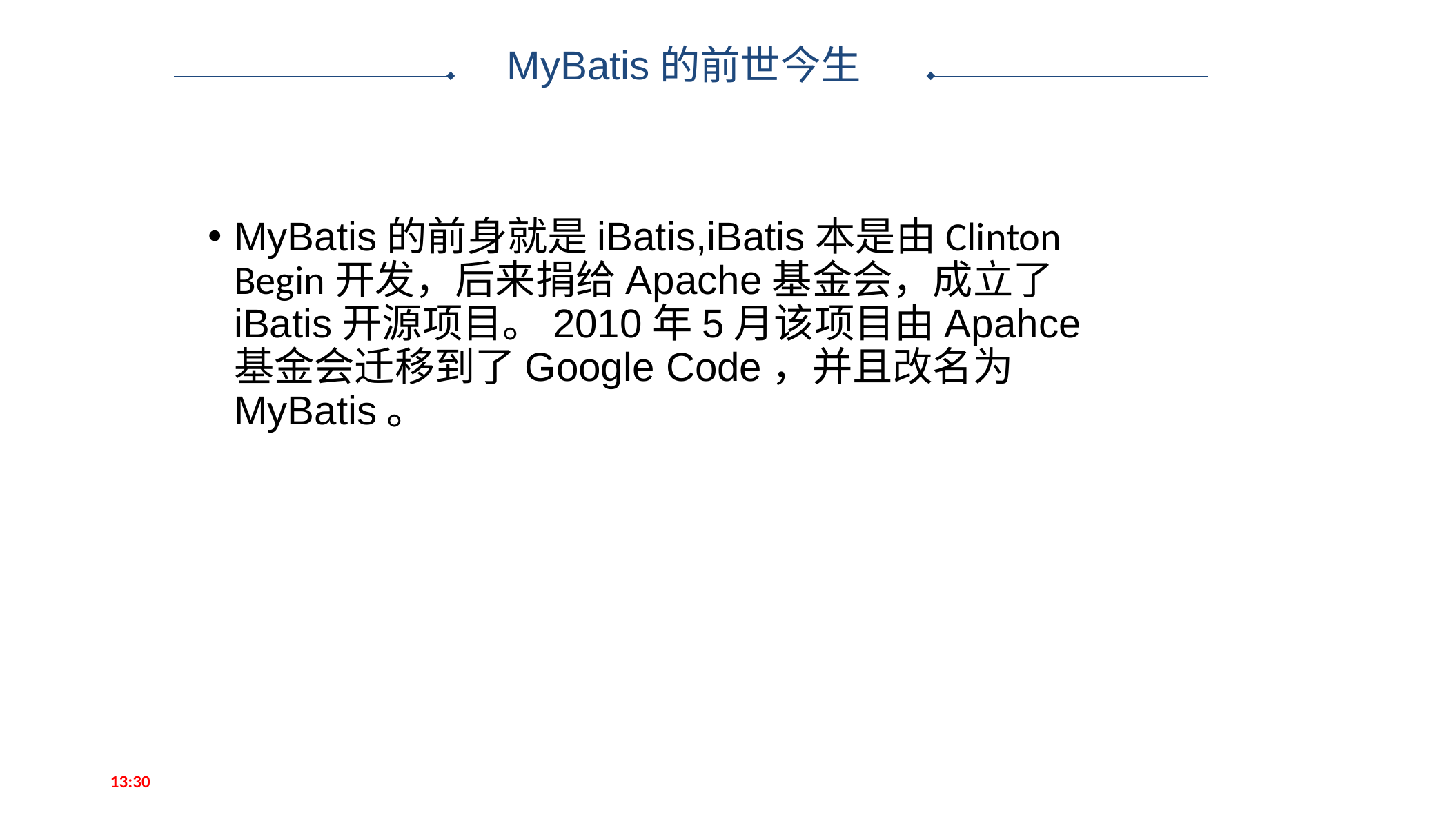

MyBatis的前世今生

MyBatis的前身就是iBatis,iBatis本是由Clinton Begin开发，后来捐给Apache基金会，成立了iBatis开源项目。2010年5月该项目由Apahce基金会迁移到了Google Code，并且改名为MyBatis。

13:30